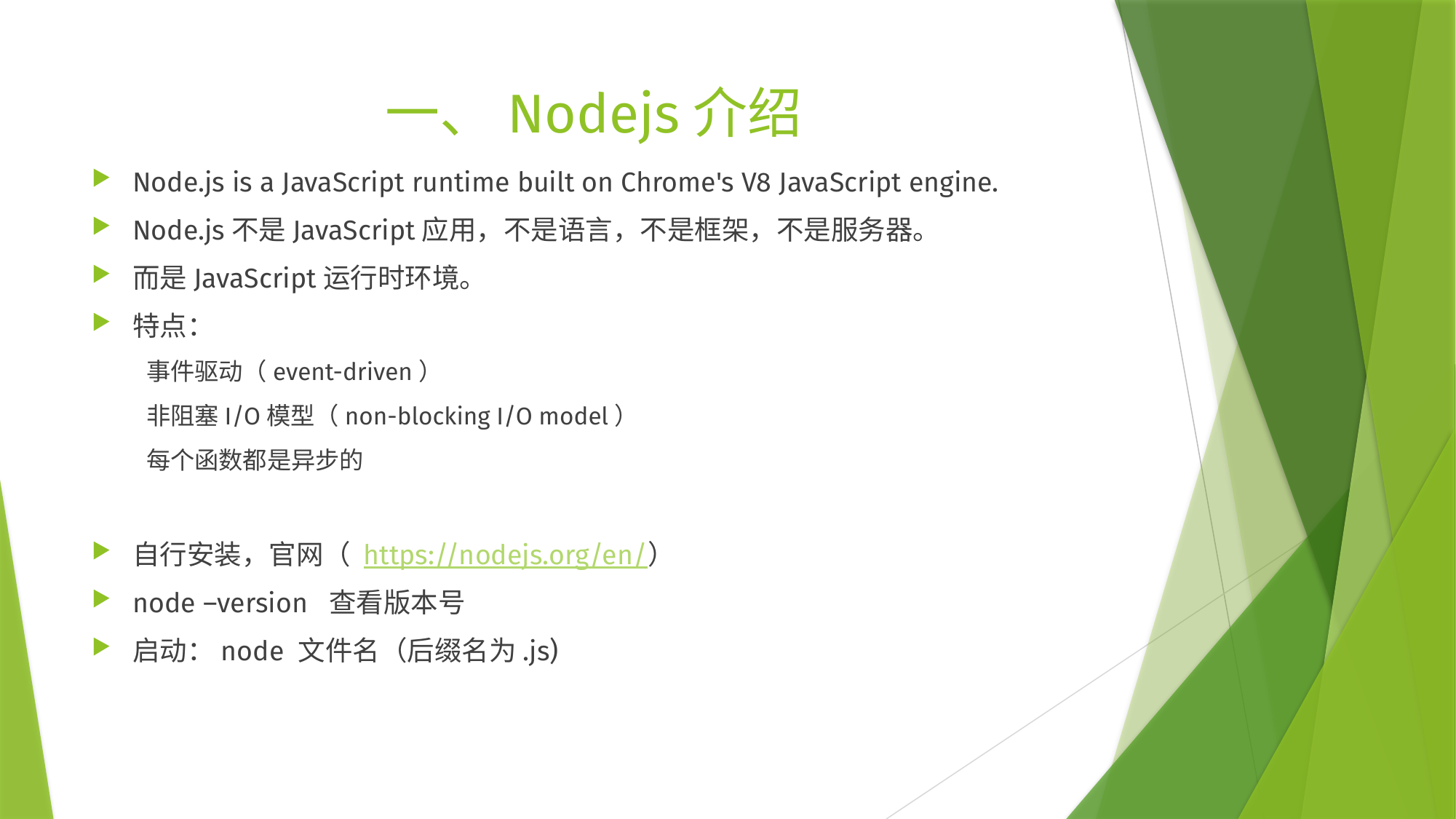

# 一、Nodejs介绍
Node.js is a JavaScript runtime built on Chrome's V8 JavaScript engine.
Node.js不是JavaScript应用，不是语言，不是框架，不是服务器。
而是JavaScript运行时环境。
特点：
事件驱动（event-driven）
非阻塞I/O模型（non-blocking I/O model）
每个函数都是异步的

自行安装，官网（ https://nodejs.org/en/）
node –version  查看版本号
启动：node 文件名（后缀名为.js)